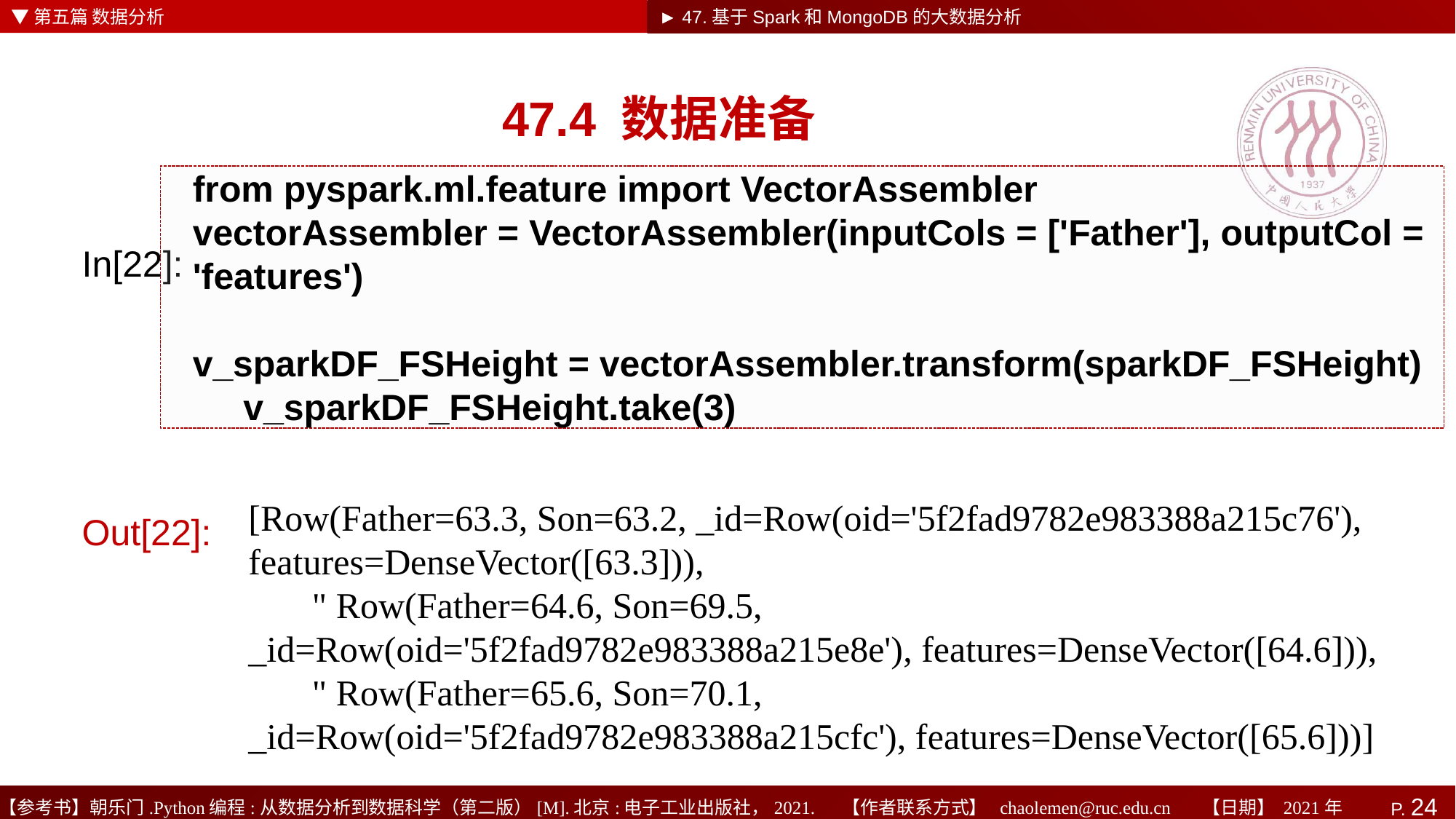

▼第五篇 数据分析
►
► 47.基于Spark和MongoDB的大数据分析
# 47.4 数据准备
from pyspark.ml.feature import VectorAssembler
vectorAssembler = VectorAssembler(inputCols = ['Father'], outputCol = 'features')

v_sparkDF_FSHeight = vectorAssembler.transform(sparkDF_FSHeight)       v_sparkDF_FSHeight.take(3)
In[22]:
[Row(Father=63.3, Son=63.2, _id=Row(oid='5f2fad9782e983388a215c76'), features=DenseVector([63.3])),
       " Row(Father=64.6, Son=69.5, _id=Row(oid='5f2fad9782e983388a215e8e'), features=DenseVector([64.6])),
       " Row(Father=65.6, Son=70.1, _id=Row(oid='5f2fad9782e983388a215cfc'), features=DenseVector([65.6]))]
Out[22]: